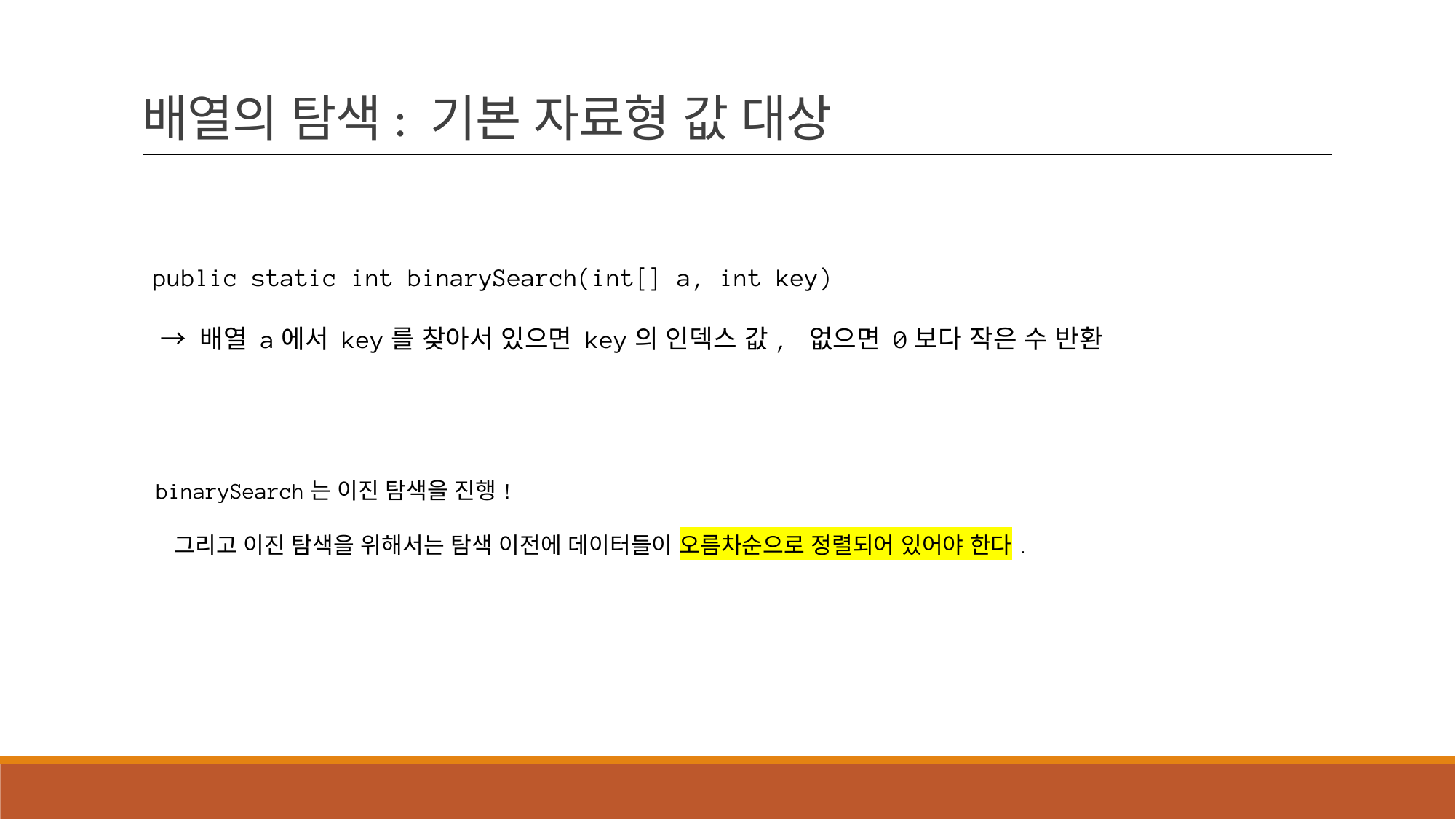

배열의 탐색: 기본 자료형 값 대상
public static int binarySearch(int[] a, int key)
 → 배열 a에서 key를 찾아서 있으면 key의 인덱스 값, 없으면 0보다 작은 수 반환
binarySearch는 이진 탐색을 진행!
  그리고 이진 탐색을 위해서는 탐색 이전에 데이터들이 오름차순으로 정렬되어 있어야 한다.